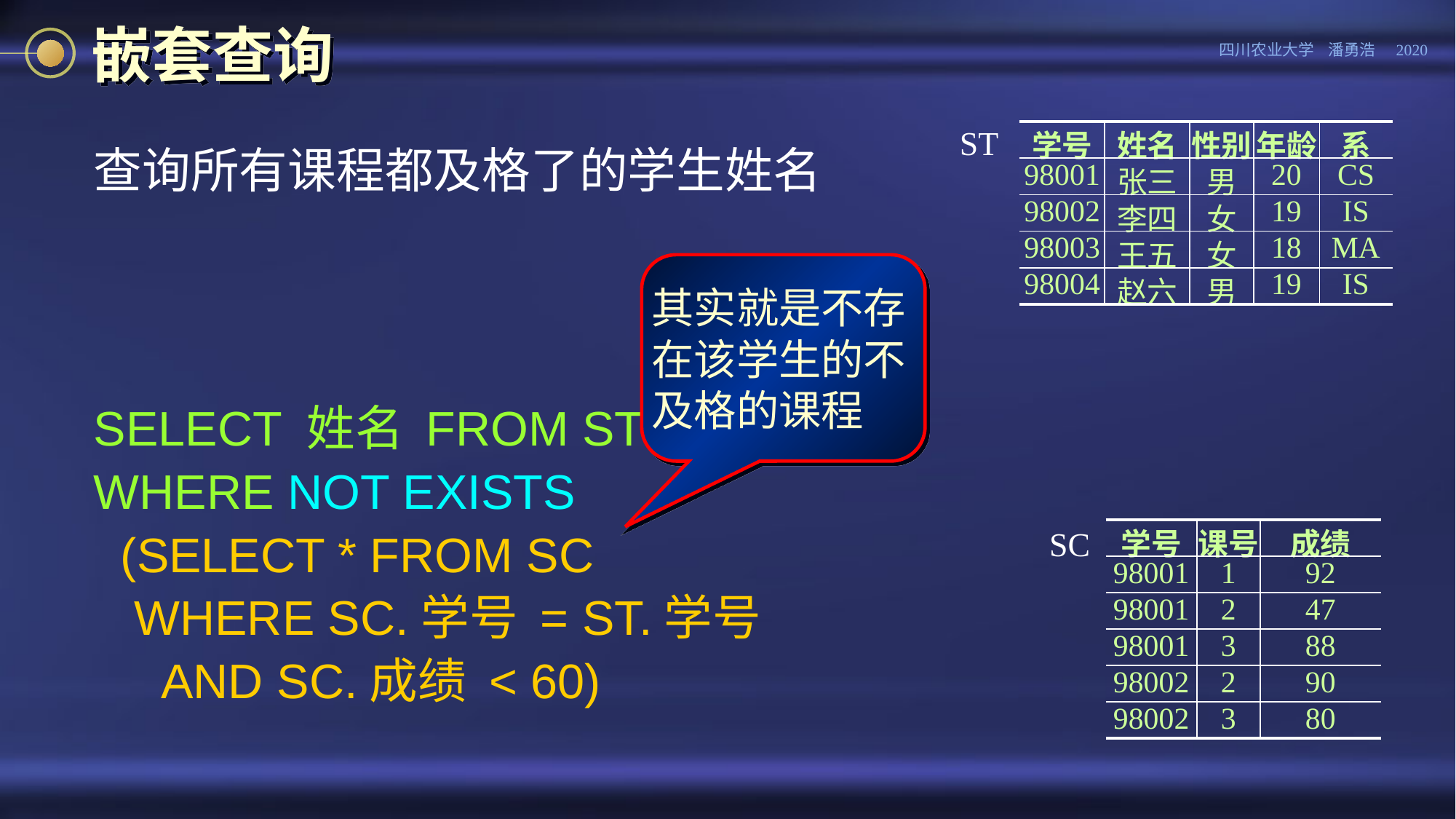

# 嵌套查询
ST
| 学号 | 姓名 | 性别 | 年龄 | 系 |
| --- | --- | --- | --- | --- |
| 98001 | 张三 | 男 | 20 | CS |
| 98002 | 李四 | 女 | 19 | IS |
| 98003 | 王五 | 女 | 18 | MA |
| 98004 | 赵六 | 男 | 19 | IS |
查询所有课程都及格了的学生姓名
其实就是不存在该学生的不及格的课程
SELECT 姓名 FROM ST
WHERE NOT EXISTS
  (SELECT * FROM SC
   WHERE SC.学号 = ST.学号
     AND SC.成绩 < 60)
| 学号 | 课号 | 成绩 |
| --- | --- | --- |
| 98001 | 1 | 92 |
| 98001 | 2 | 47 |
| 98001 | 3 | 88 |
| 98002 | 2 | 90 |
| 98002 | 3 | 80 |
SC